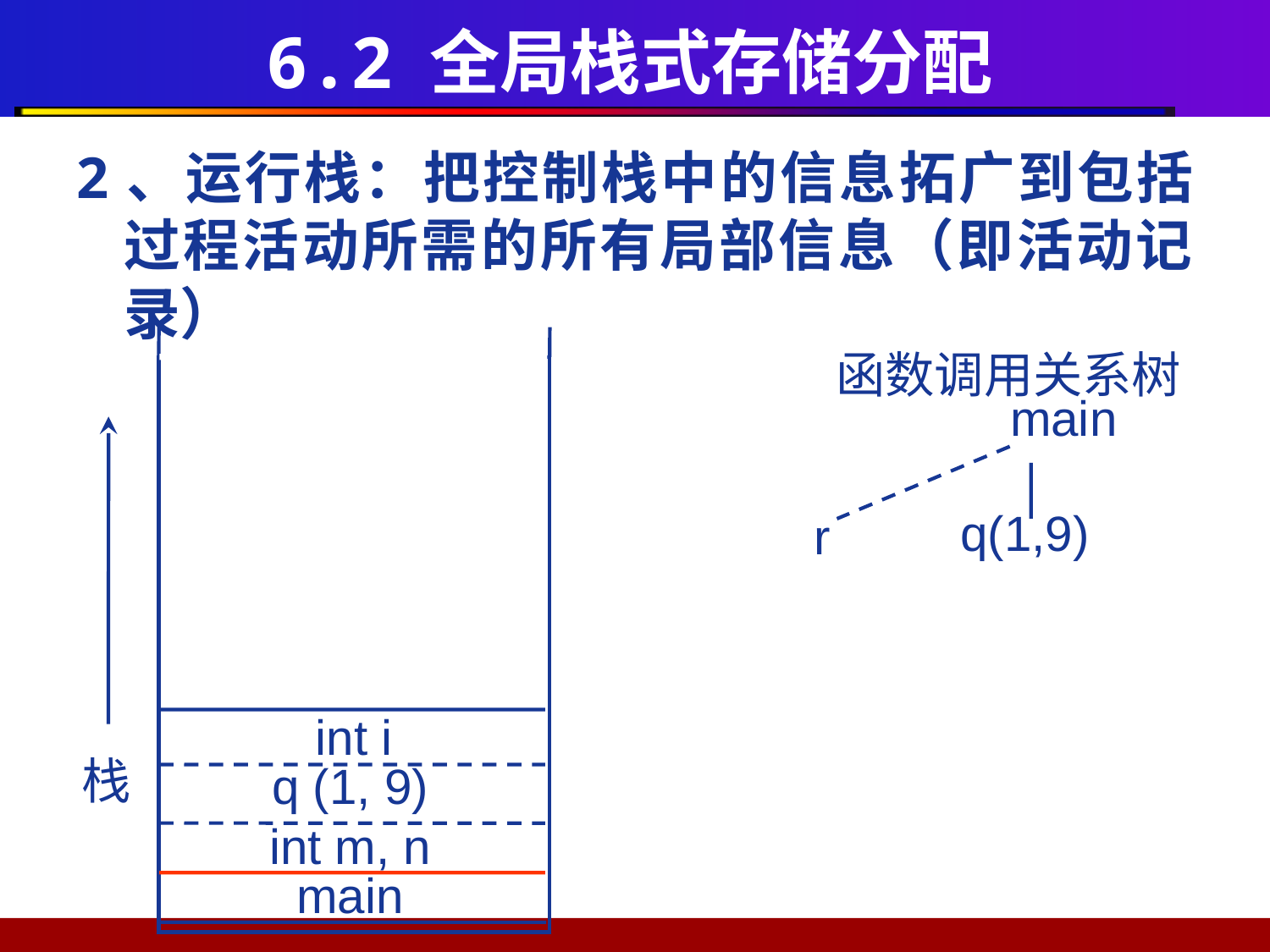

# 6.2 全局栈式存储分配
2、运行栈：把控制栈中的信息拓广到包括过程活动所需的所有局部信息（即活动记录）

int i

q (1, 9)

int m, n

栈
main

函数调用关系树
main

q(1,9)
r